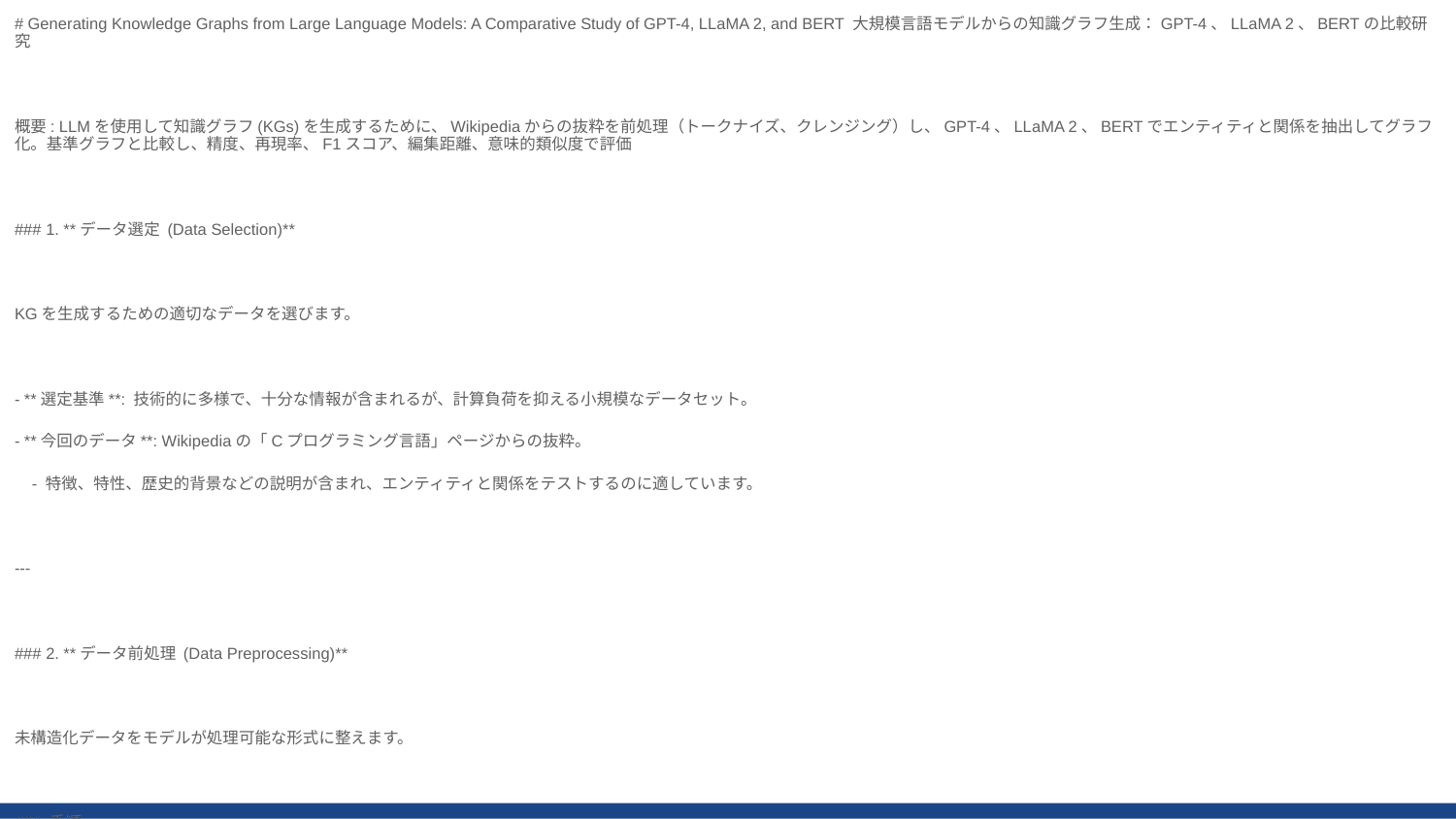

# Generating Knowledge Graphs from Large Language Models: A Comparative Study of GPT-4, LLaMA 2, and BERT 大規模言語モデルからの知識グラフ生成：GPT-4、LLaMA 2、BERTの比較研究

概要: LLMを使用して知識グラフ(KGs)を生成するために、Wikipediaからの抜粋を前処理（トークナイズ、クレンジング）し、GPT-4、LLaMA 2、BERTでエンティティと関係を抽出してグラフ化。基準グラフと比較し、精度、再現率、F1スコア、編集距離、意味的類似度で評価

### 1. **データ選定 (Data Selection)**

KGを生成するための適切なデータを選びます。

- **選定基準**: 技術的に多様で、十分な情報が含まれるが、計算負荷を抑える小規模なデータセット。
- **今回のデータ**: Wikipediaの「Cプログラミング言語」ページからの抜粋。
    - 特徴、特性、歴史的背景などの説明が含まれ、エンティティと関係をテストするのに適しています。

---

### 2. **データ前処理 (Data Preprocessing)**

未構造化データをモデルが処理可能な形式に整えます。

### 手順:

1. **トークナイズ (Tokenization)**:
    - テキストを単語やフレーズなどの小さな単位に分割。
    - 各モデルの入力フォーマットに適合させるため。
2. **クレンジング (Cleaning)**:
    - 不要な記号（例: 特殊文字やフォーマットエラー）を除去。
    - 無関係なテキストを削除。
3. **フォーマット統一 (Formatting)**:
    - 各モデルに公平な処理を保証するため、入力フォーマットを統一。
    - 例: 一定の段落構造、簡潔な文書化。

---

### 3. **知識グラフ生成 (Knowledge Graph Generation)**

各モデル（GPT-4、LLaMA 2、BERT）を使ってエンティティと関係を抽出します。

### 主な処理:

1. **エンティティ認識 (Entity Recognition)**:
    - テキストから重要な用語を特定。
    - 例: 「Cプログラミング言語」「Unix」など。
2. **関係抽出 (Relationship Extraction)**:
    - 特定したエンティティ間の関係を見つける。
    - 例: 「Derived From（派生元）」「Supports（サポート）」など。
3. **グラフ構造化 (Graph Structuring)**:
    - エンティティをノードとして、関係をエッジとしてグラフ形式に変換。
    - 各モデルが独自の能力に基づいてグラフを生成。

---

### 4. **基準グラフの作成 (Ground Truth Creation)**

評価のための基準となる手動で作成されたグラフを構築します。

### 手順:

1. データソースを人間が精査。
2. 正確なエンティティと関係を特定。
3. 手動でグラフ構造を設計。
4. このグラフを「基準グラフ（Ground Truth）」として使用。

---

### 5. **評価指標 (Evaluation Metrics)**

生成されたKGを基準グラフと比較し、性能を評価します。

### 使用される指標:

1. **精度（Precision）**:Precision=True Positives (TP)+False Positives (FP)True Positives (TP)​
    - 予測した関係のうち、正確である割合。

    Precision=True Positives (TP)True Positives (TP)+False Positives (FP)\text{Precision} = \frac{\text{True Positives (TP)}}{\text{True Positives (TP)} + \text{False Positives (FP)}}

2. **再現率（Recall）**:Recall=True Positives (TP)+False Negatives (FN)True Positives (TP)​
    - 実際の関係のうち、正確に予測できた割合。

    Recall=True Positives (TP)True Positives (TP)+False Negatives (FN)\text{Recall} = \frac{\text{True Positives (TP)}}{\text{True Positives (TP)} + \text{False Negatives (FN)}}

3. **F1スコア**:F1-Score=2⋅Precision+RecallPrecision⋅Recall​
    - 精度と再現率の調和平均。

    F1-Score=2⋅Precision⋅RecallPrecision+Recall\text{F1-Score} = 2 \cdot \frac{\text{Precision} \cdot \text{Recall}}{\text{Precision} + \text{Recall}}

4. **グラフ編集距離（Graph Edit Distance, GED）**:GED=i=1∑n​Edit Operations(Ggenerated​,Gground truth​)
    - 生成グラフを基準グラフに一致させるための編集操作数。

    GED=∑i=1nEdit Operations(Ggenerated,Gground truth)\text{GED} = \sum_{i=1}^{n} \text{Edit Operations}(G_{\text{generated}}, G_{\text{ground truth}})

5. **意味的類似度（Semantic Similarity）**:Semantic Similarity=∥Vector∥⋅∥Ground Truth Vector∥∑i=1n​Vector(i)⋅Ground Truth Vector(i)​
    - 生成された関係が基準グラフの関係とどれだけ意味的に近いかを測定（例: コサイン類似度）。

    Semantic Similarity=∑i=1nVector(i)⋅Ground Truth Vector(i)∥Vector∥⋅∥Ground Truth Vector∥\text{Semantic Similarity} = \frac{\sum_{i=1}^{n} \text{Vector}(i) \cdot \text{Ground Truth Vector}(i)}{\|\text{Vector}\| \cdot \|\text{Ground Truth Vector}\|}

---

### 6. **モデル比較 (Model Comparison)**

各モデルの出力を基準グラフと比較し、性能を分析します。

### 評価項目:

- 抽出した関係の正確性。
- テキスト内のエンティティの網羅性。
- グラフの構造的忠実性と意味的整合性。

### 結果概要:

- GPT-4: 最も高い精度と意味的類似度を示し、全体的な性能が優秀。
- LLaMA 2: 中程度の性能で、リソース制約下での利用に適する可能性。
- BERT: 限られた文脈理解力のため、複雑なタスクでは性能が劣る。

---

### まとめ

この方法論により、未構造化データから効率的かつ自動的に高品質な知識グラフを生成できます。各ステップを確実に実行することで、結果の精度と一貫性が向上します。